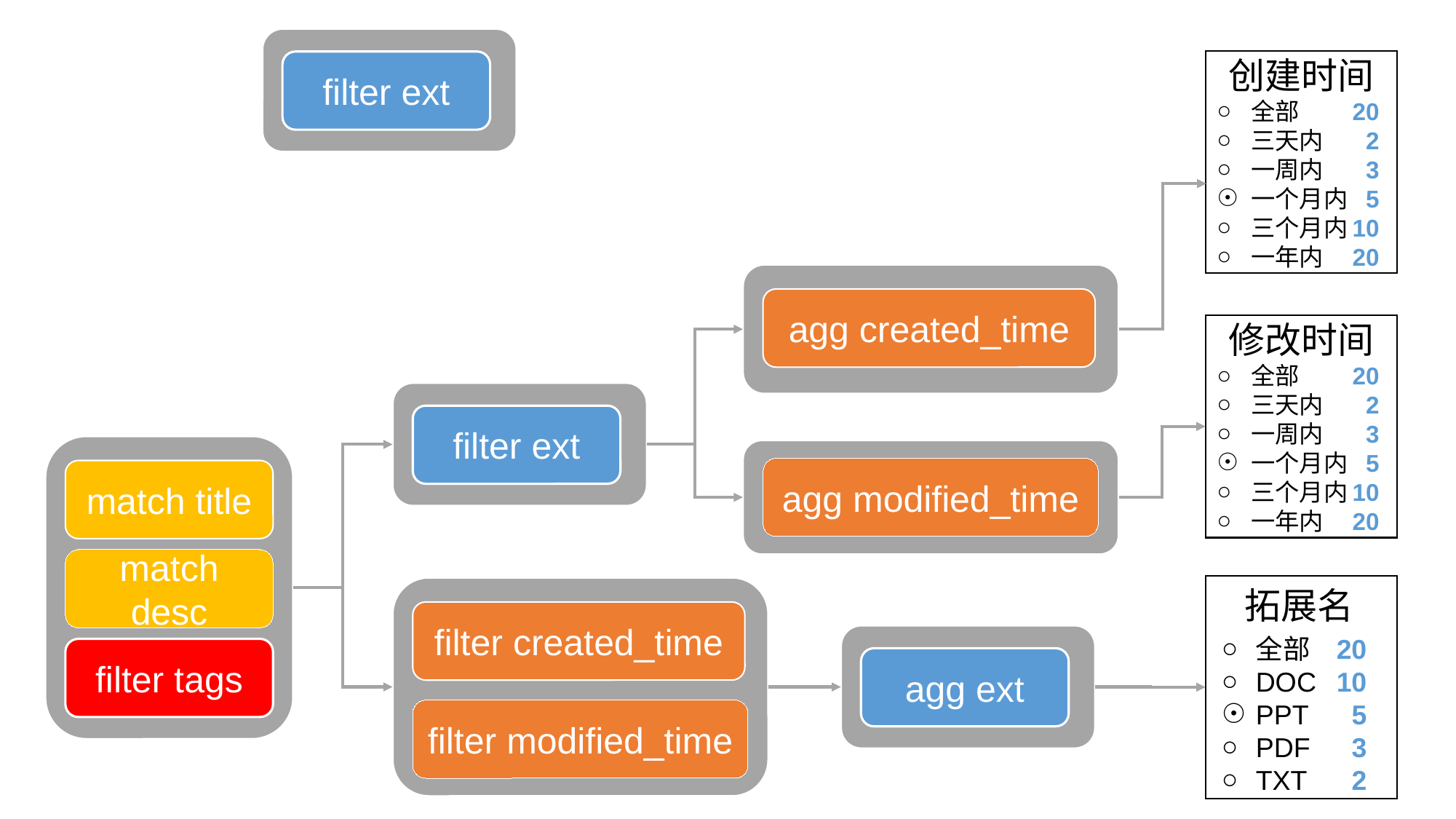

filter ext
创建时间

全部
三天内
一周内
一个月内
三个月内
一年内
20
2
3
5
10
20

agg created_time
修改时间

全部
三天内
一周内
一个月内
三个月内
一年内
20
2
3
5
10
20

filter ext

match title
match desc
filter tags

agg modified_time

拓展名
全部
DOC
PPT
PDF
TXT
20
10
5
3
2

filter created_time
filter modified_time

agg ext